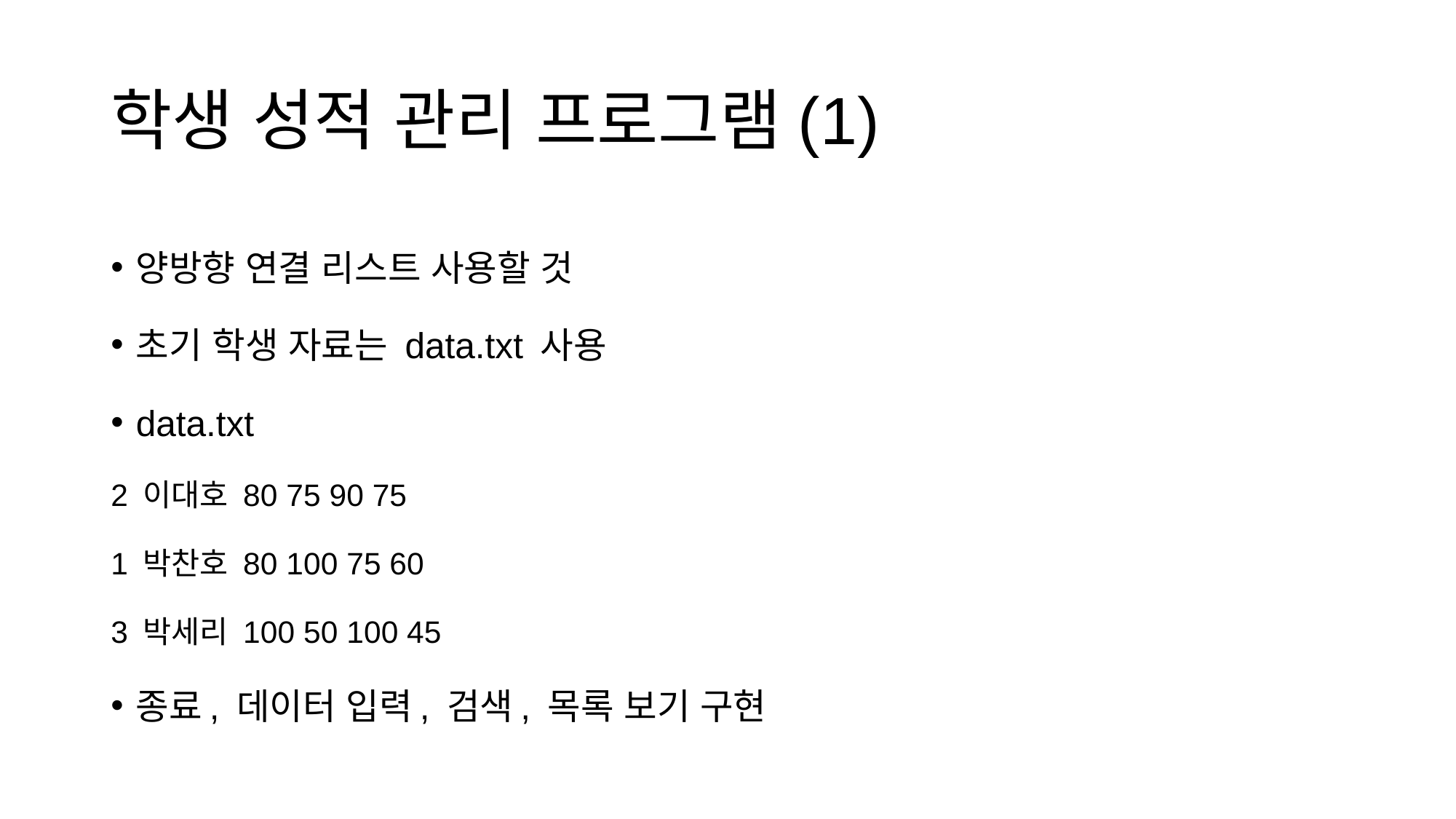

# 학생 성적 관리 프로그램(1)
양방향 연결 리스트 사용할 것
초기 학생 자료는 data.txt 사용
data.txt
2 이대호 80 75 90 75
1 박찬호 80 100 75 60
3 박세리 100 50 100 45
종료, 데이터 입력, 검색, 목록 보기 구현